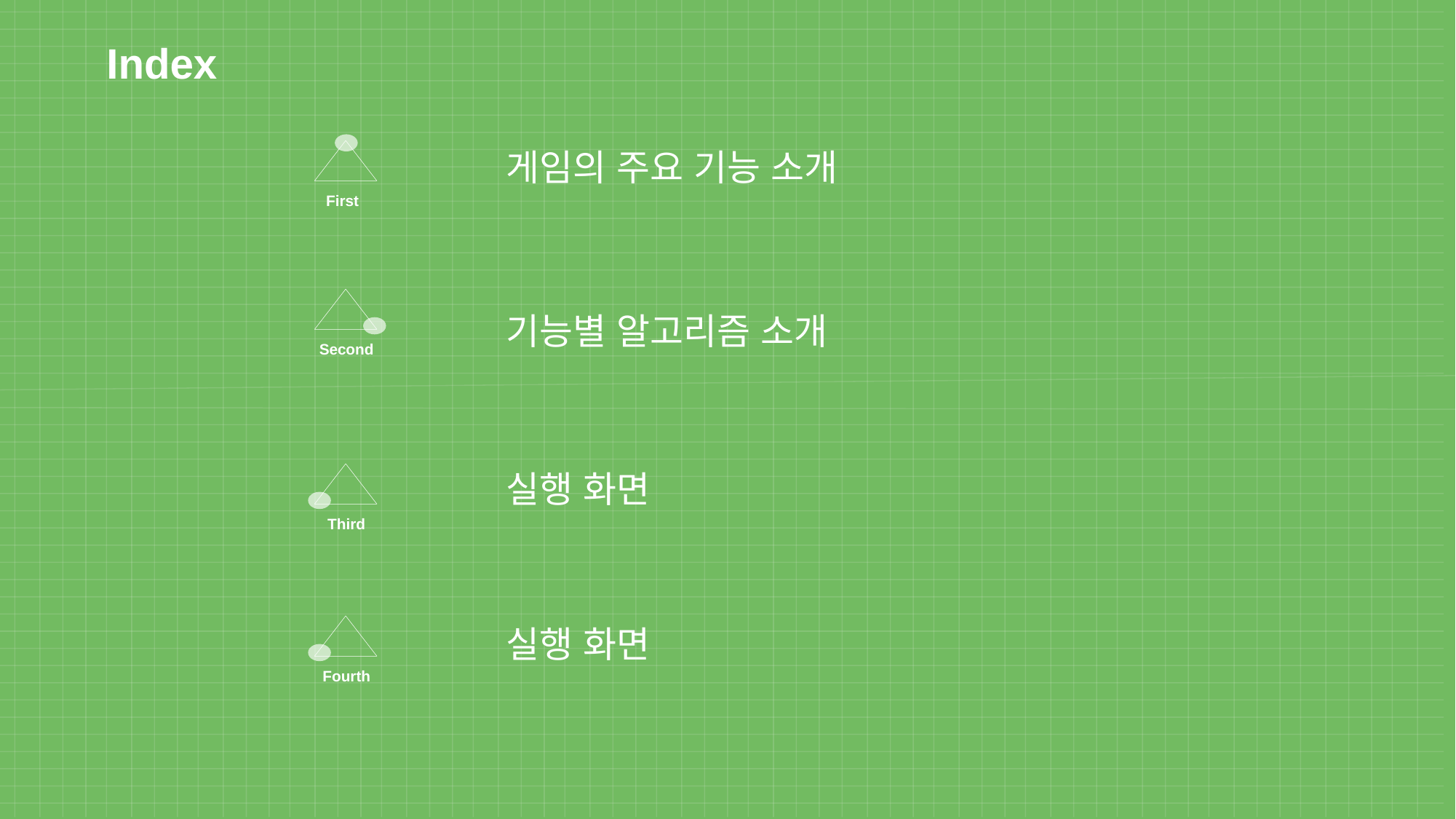

Index

First
게임의 주요 기능 소개

Second
기능별 알고리즘 소개
실행 화면

Third

실행 화면

Fourth